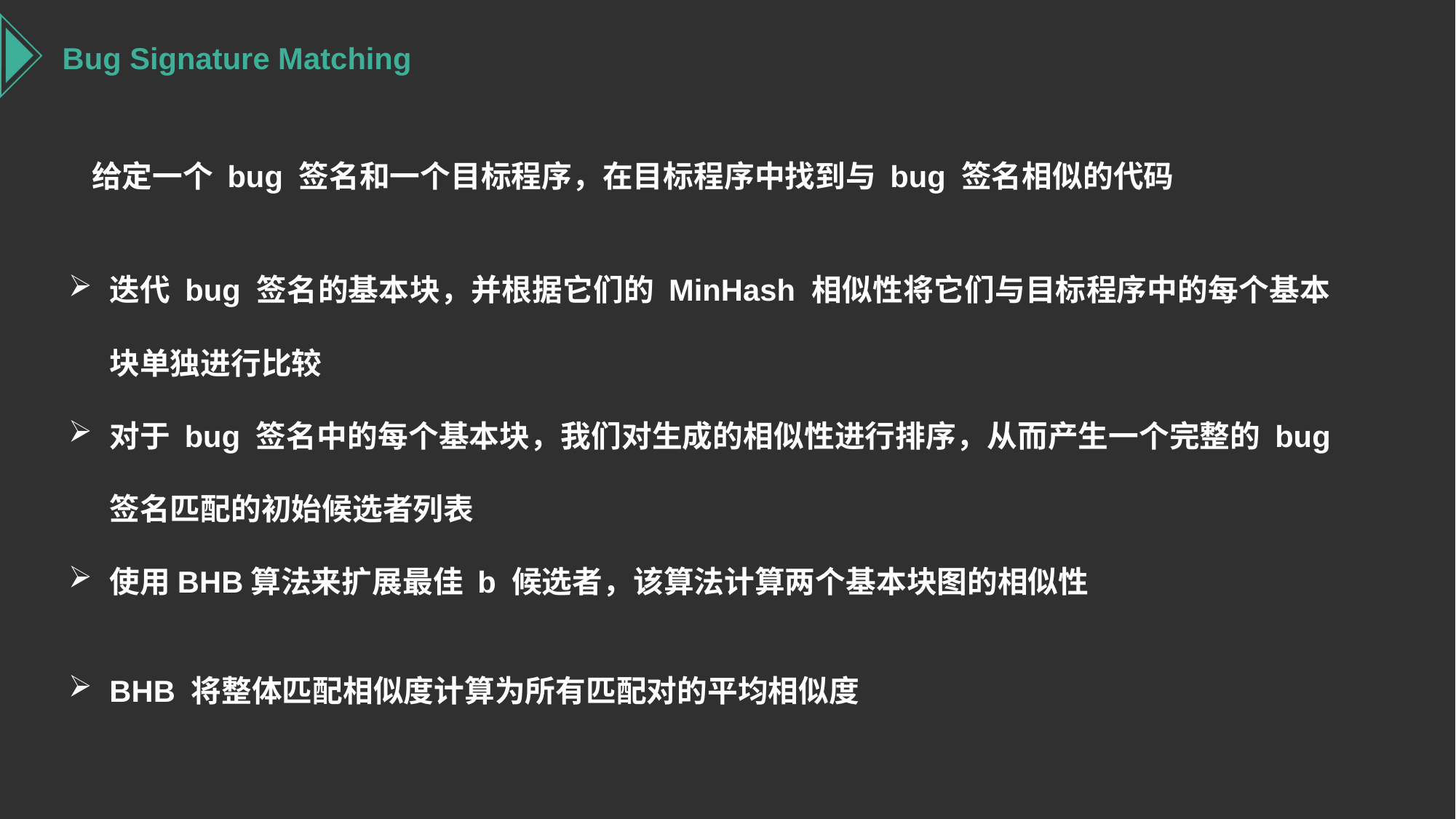

Bug Signature Matching

给定一个 bug 签名和一个目标程序，在目标程序中找到与 bug 签名相似的代码
迭代 bug 签名的基本块，并根据它们的 MinHash 相似性将它们与目标程序中的每个基本块单独进行比较
对于 bug 签名中的每个基本块，我们对生成的相似性进行排序，从而产生一个完整的 bug 签名匹配的初始候选者列表
使用BHB算法来扩展最佳 b 候选者，该算法计算两个基本块图的相似性

BHB 将整体匹配相似度计算为所有匹配对的平均相似度